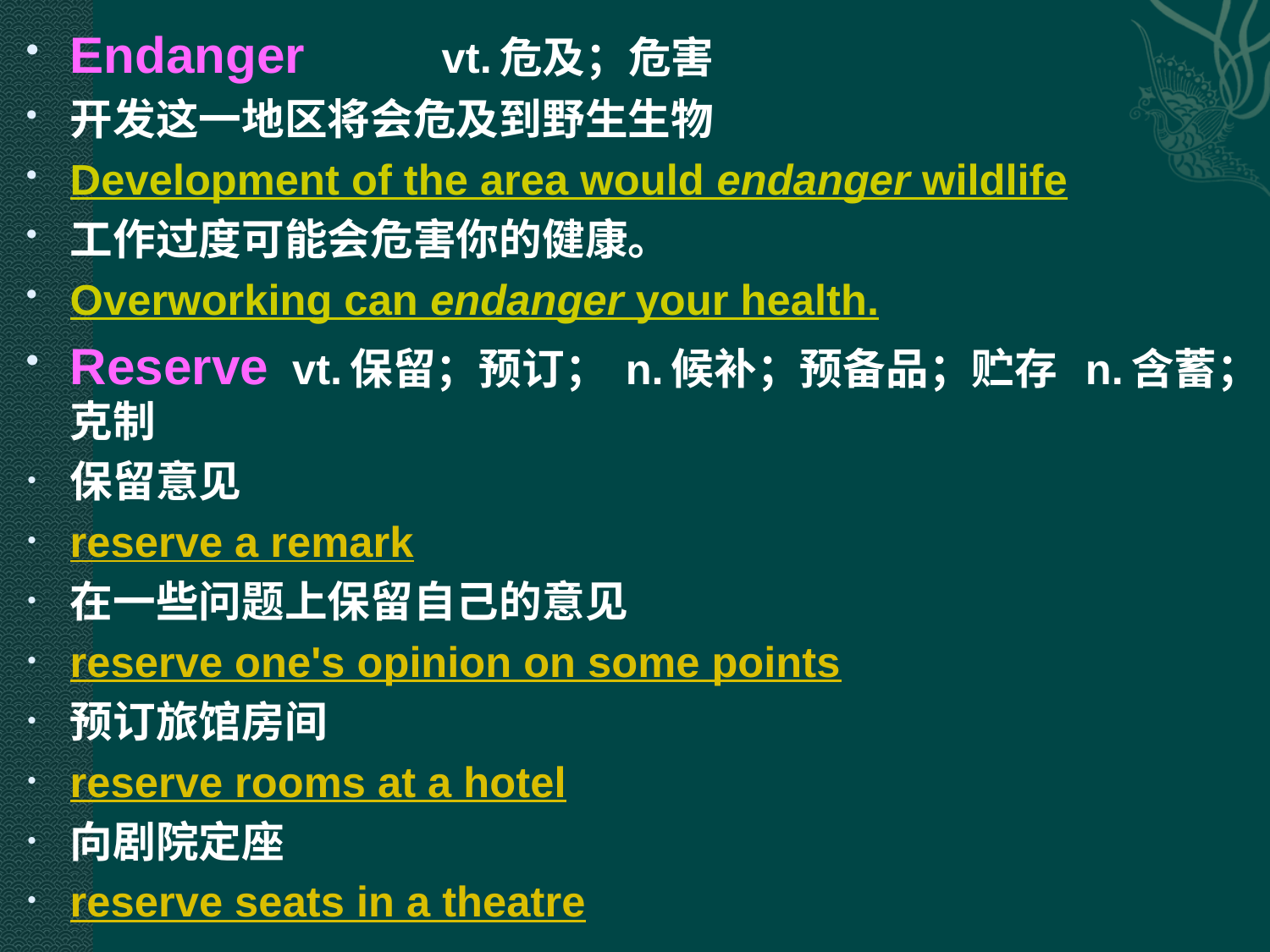

Endanger 　 　 vt.危及；危害
开发这一地区将会危及到野生生物
Development of the area would endanger wildlife
工作过度可能会危害你的健康。
Overworking can endanger your health.
Reserve  vt.保留；预订； n.候补；预备品；贮存  n.含蓄；克制
保留意见
reserve a remark
在一些问题上保留自己的意见
reserve one's opinion on some points
预订旅馆房间
reserve rooms at a hotel
向剧院定座
reserve seats in a theatre